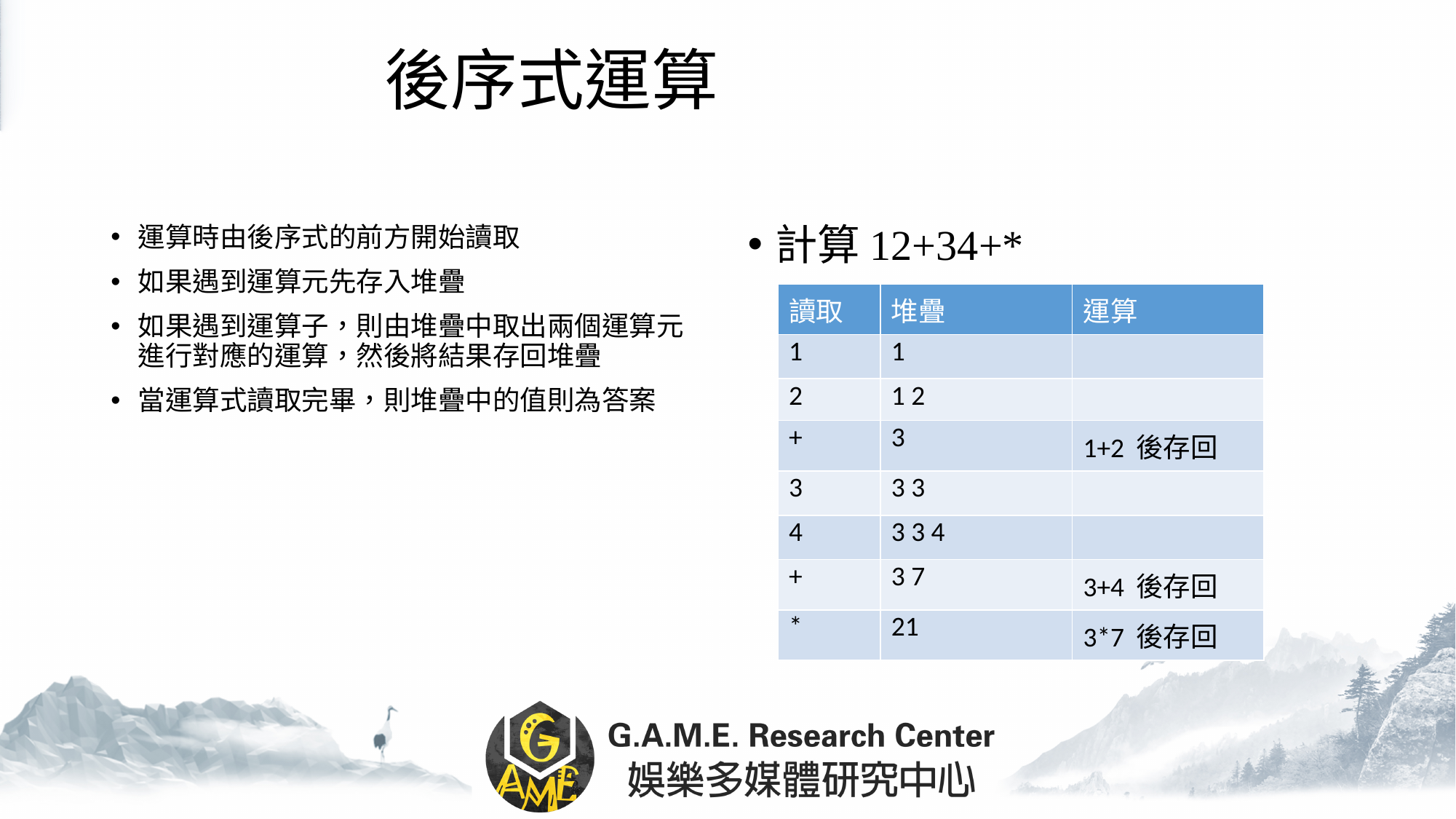

# 後序式運算
運算時由後序式的前方開始讀取
如果遇到運算元先存入堆疊
如果遇到運算子，則由堆疊中取出兩個運算元進行對應的運算，然後將結果存回堆疊
當運算式讀取完畢，則堆疊中的值則為答案
計算12+34+*

| 讀取 | 堆疊 | 運算 |
| --- | --- | --- |
| 1 | 1 |  |
| 2 | 1 2 |  |
| + | 3 | 1+2 後存回 |
| 3 | 3 3 |  |
| 4 | 3 3 4 |  |
| + | 3 7 | 3+4 後存回 |
| \* | 21 | 3\*7 後存回 |